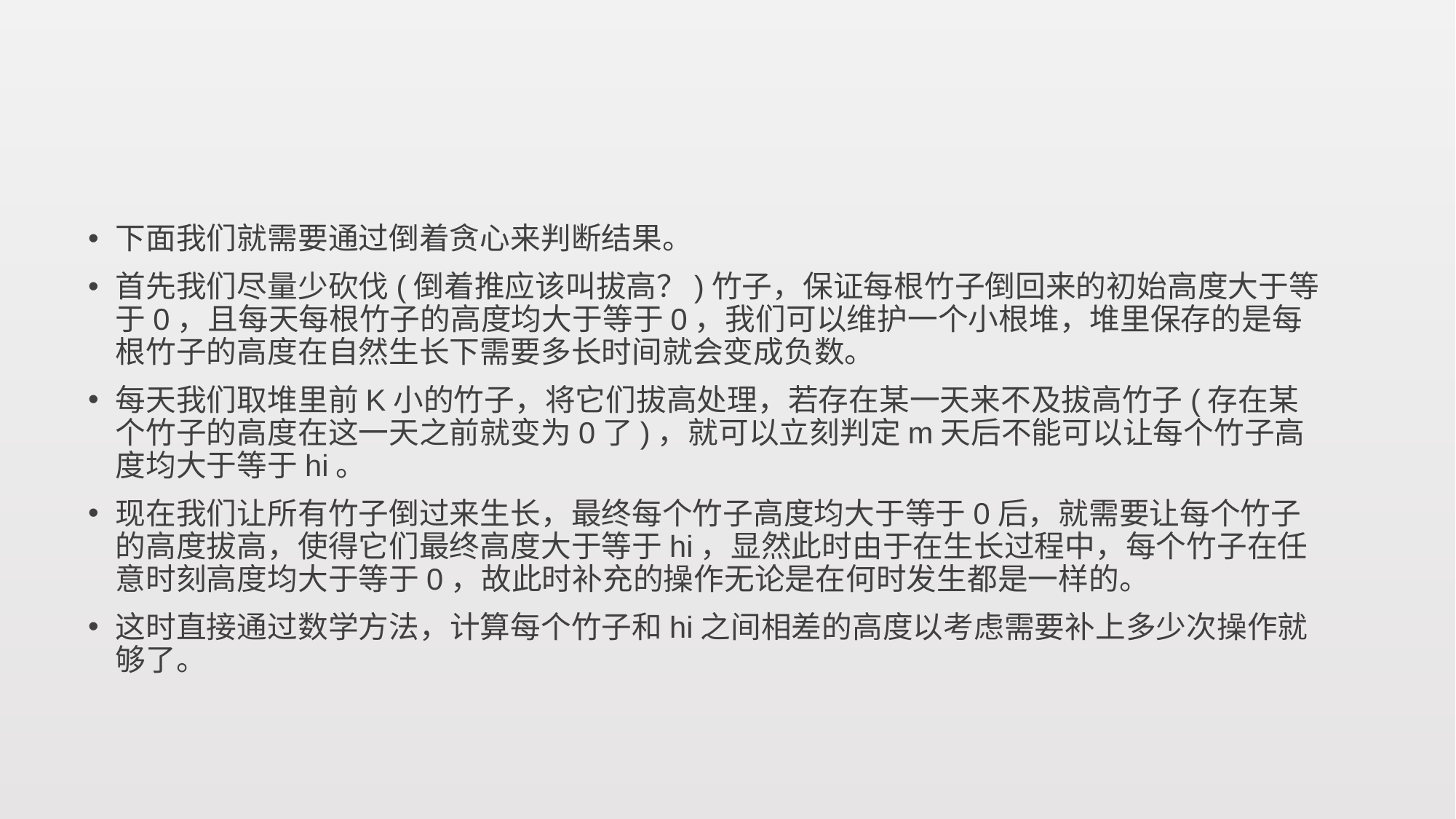

#
下面我们就需要通过倒着贪心来判断结果。
首先我们尽量少砍伐(倒着推应该叫拔高？)竹子，保证每根竹子倒回来的初始高度大于等于0，且每天每根竹子的高度均大于等于0，我们可以维护一个小根堆，堆里保存的是每根竹子的高度在自然生长下需要多长时间就会变成负数。
每天我们取堆里前K小的竹子，将它们拔高处理，若存在某一天来不及拔高竹子(存在某个竹子的高度在这一天之前就变为0了)，就可以立刻判定m天后不能可以让每个竹子高度均大于等于hi。
现在我们让所有竹子倒过来生长，最终每个竹子高度均大于等于0后，就需要让每个竹子的高度拔高，使得它们最终高度大于等于hi，显然此时由于在生长过程中，每个竹子在任意时刻高度均大于等于0，故此时补充的操作无论是在何时发生都是一样的。
这时直接通过数学方法，计算每个竹子和hi之间相差的高度以考虑需要补上多少次操作就够了。